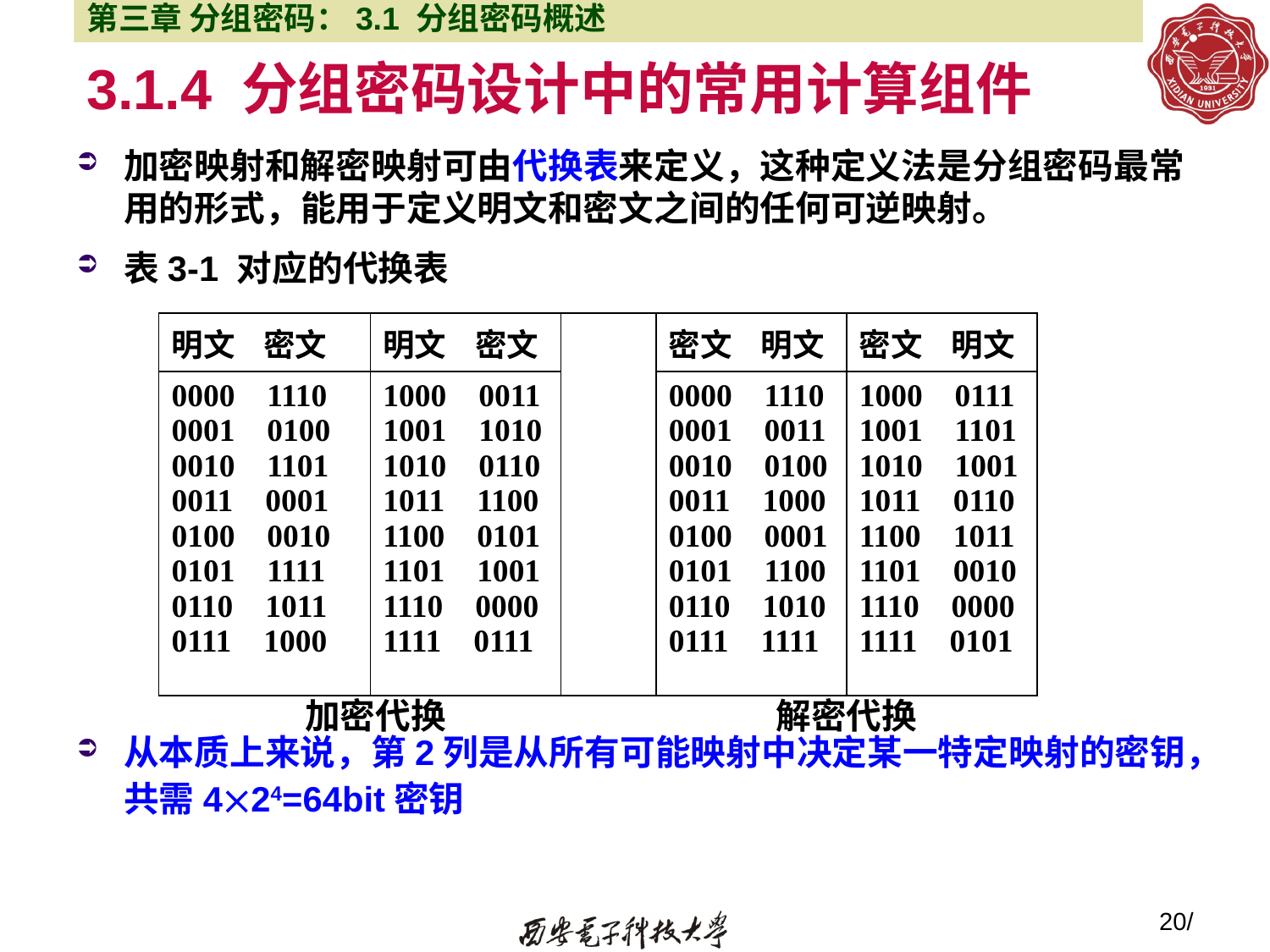

第三章 分组密码：3.1 分组密码概述
# 3.1.4 分组密码设计中的常用计算组件
加密映射和解密映射可由代换表来定义，这种定义法是分组密码最常用的形式，能用于定义明文和密文之间的任何可逆映射。
表3-1 对应的代换表

从本质上来说，第2列是从所有可能映射中决定某一特定映射的密钥，共需4×24=64bit密钥
| 明文 密文 | 明文 密文 |  | 密文 明文 | 密文 明文 |
| --- | --- | --- | --- | --- |
| 0000 1110 0001 0100 0010 1101 0011 0001 0100 0010 0101 1111 0110 1011 0111 1000 | 1000 0011 1001 1010 1010 0110 1011 1100 1100 0101 1101 1001 1110 0000 1111 0111 |  | 0000 1110 0001 0011 0010 0100 0011 1000 0100 0001 0101 1100 0110 1010 0111 1111 | 1000 0111 1001 1101 1010 1001 1011 0110 1100 1011 1101 0010 1110 0000 1111 0101 |
加密代换
解密代换
20/